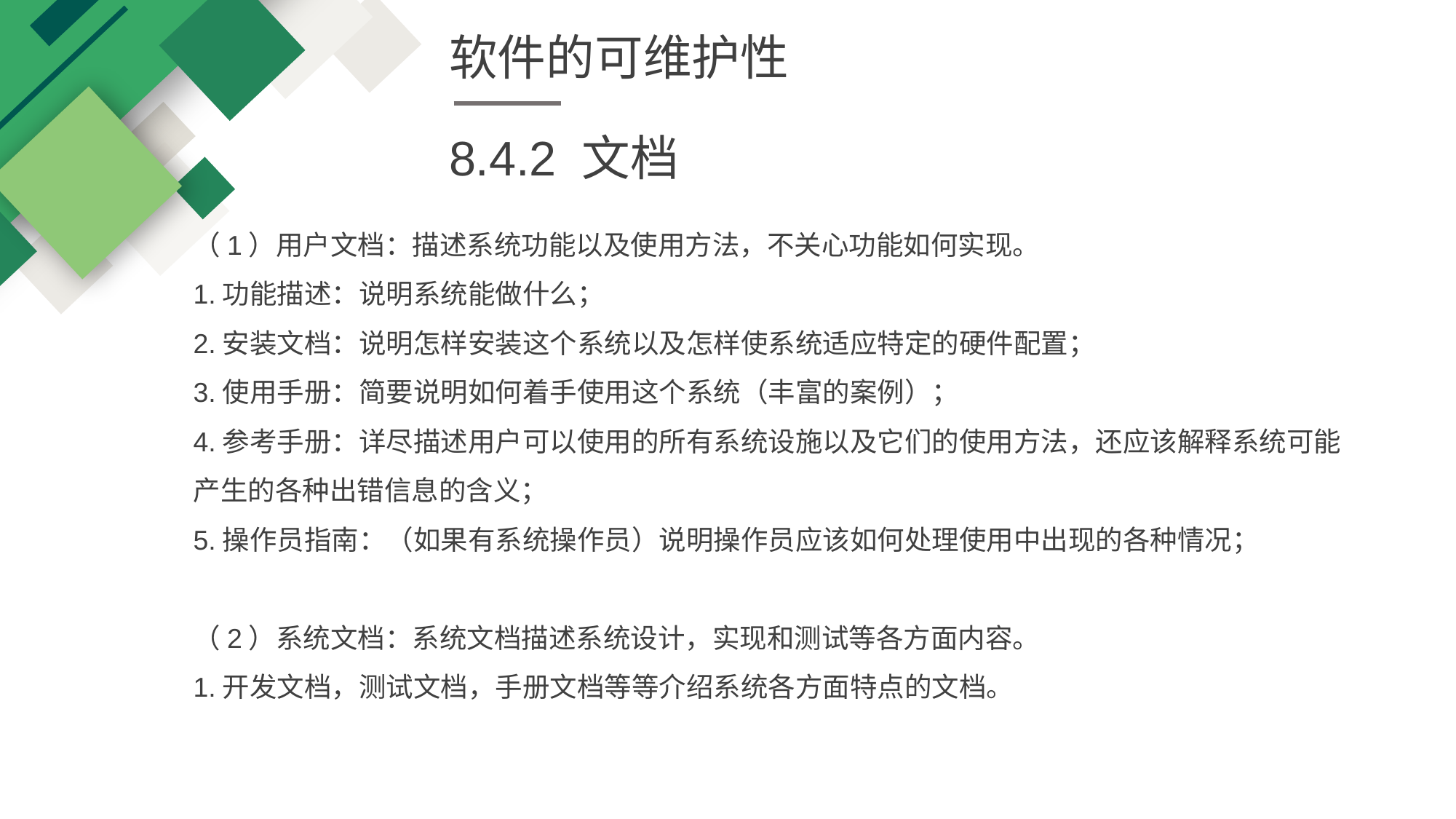

软件的可维护性
8.4.2 文档
（1）用户文档：描述系统功能以及使用方法，不关心功能如何实现。
1.功能描述：说明系统能做什么；
2.安装文档：说明怎样安装这个系统以及怎样使系统适应特定的硬件配置；
3.使用手册：简要说明如何着手使用这个系统（丰富的案例）；
4.参考手册：详尽描述用户可以使用的所有系统设施以及它们的使用方法，还应该解释系统可能产生的各种出错信息的含义；
5.操作员指南：（如果有系统操作员）说明操作员应该如何处理使用中出现的各种情况；

（2）系统文档：系统文档描述系统设计，实现和测试等各方面内容。
1.开发文档，测试文档，手册文档等等介绍系统各方面特点的文档。